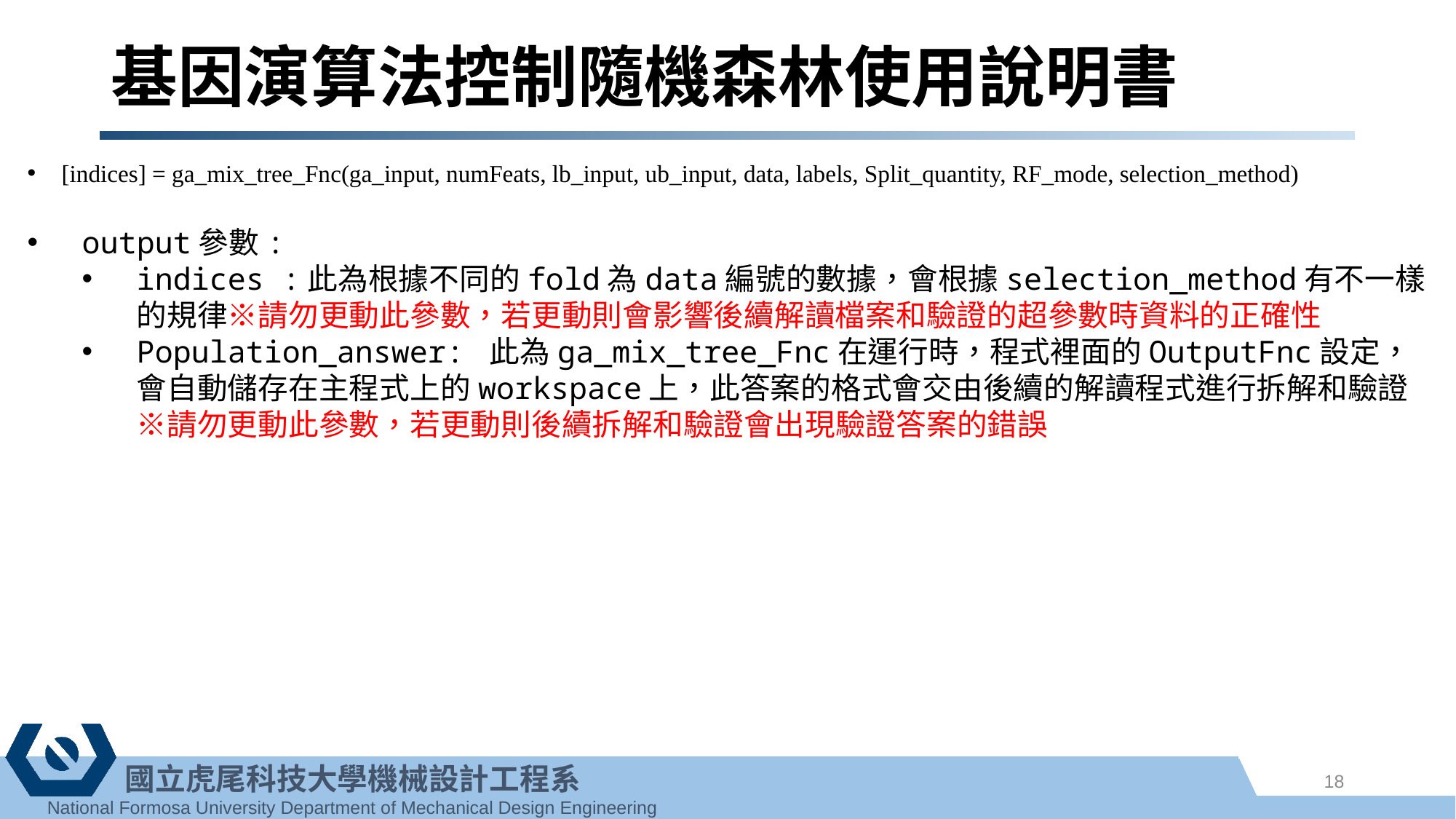

# 基因演算法控制隨機森林使用說明書
[indices] = ga_mix_tree_Fnc(ga_input, numFeats, lb_input, ub_input, data, labels, Split_quantity, RF_mode, selection_method)

output參數:
indices :此為根據不同的fold為data編號的數據，會根據selection_method有不一樣的規律※請勿更動此參數，若更動則會影響後續解讀檔案和驗證的超參數時資料的正確性
Population_answer: 此為ga_mix_tree_Fnc在運行時，程式裡面的OutputFnc設定，會自動儲存在主程式上的workspace上，此答案的格式會交由後續的解讀程式進行拆解和驗證※請勿更動此參數，若更動則後續拆解和驗證會出現驗證答案的錯誤
18